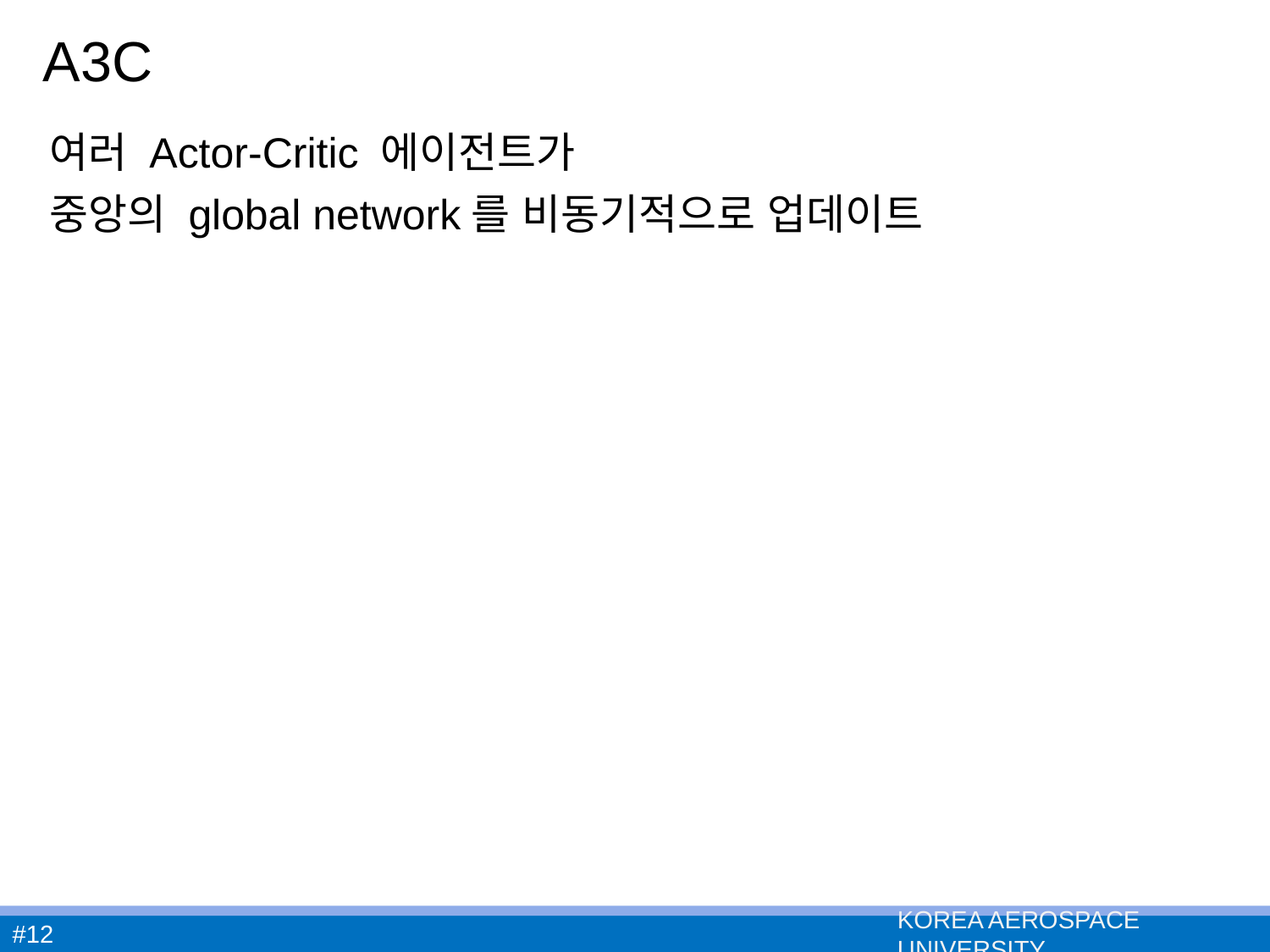

# A3C
 여러 Actor-Critic 에이전트가
 중앙의 global network를 비동기적으로 업데이트
#12